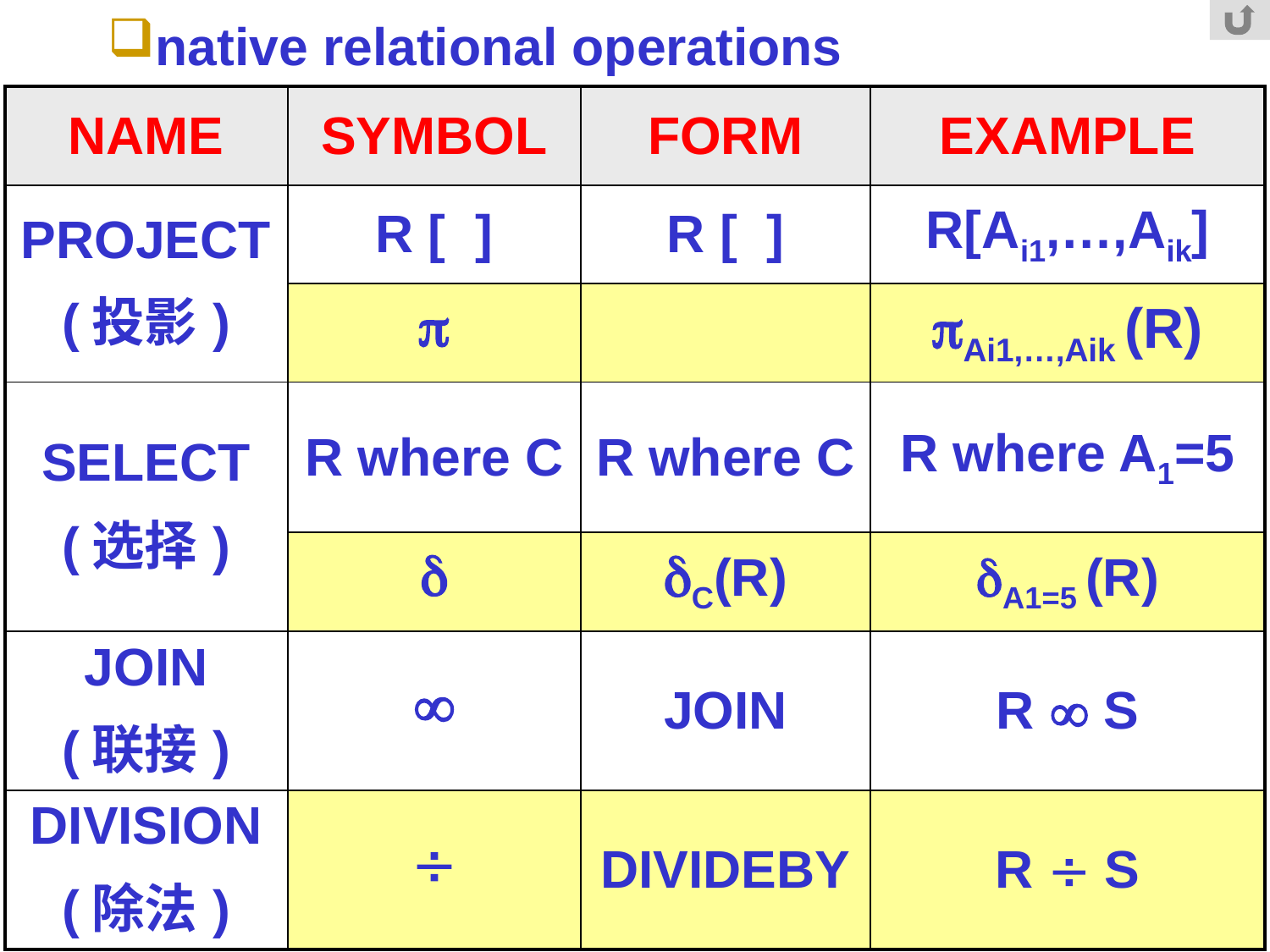

# native relational operations
| NAME | SYMBOL | FORM | EXAMPLE |
| --- | --- | --- | --- |
| PROJECT (投影) | R [ ] | R [ ] | R[Ai1,…,Aik] |
|  | π |  | πAi1,…,Aik (R) |
| SELECT (选择) | R where C | R where C | R where A1=5 |
|  | δ | δC(R) | δA1=5 (R) |
| JOIN (联接) | ∞ | JOIN | R ∞ S |
| DIVISION (除法) | ÷ | DIVIDEBY | R ÷ S |

Database Principles & Programming
57